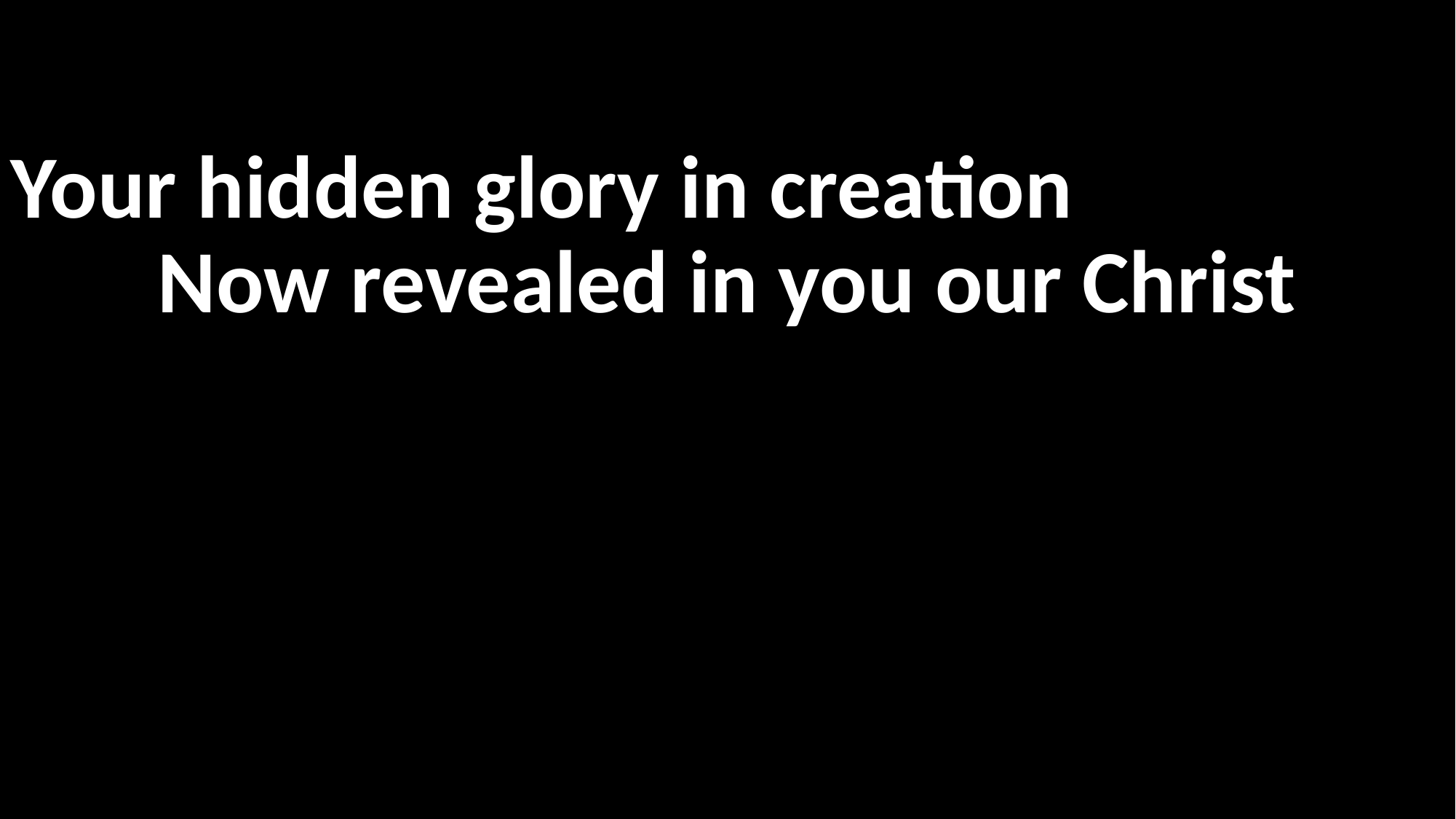

Your hidden glory in creation
Now revealed in you our Christ
만물을 창조하신 영광
하나님의 독생자